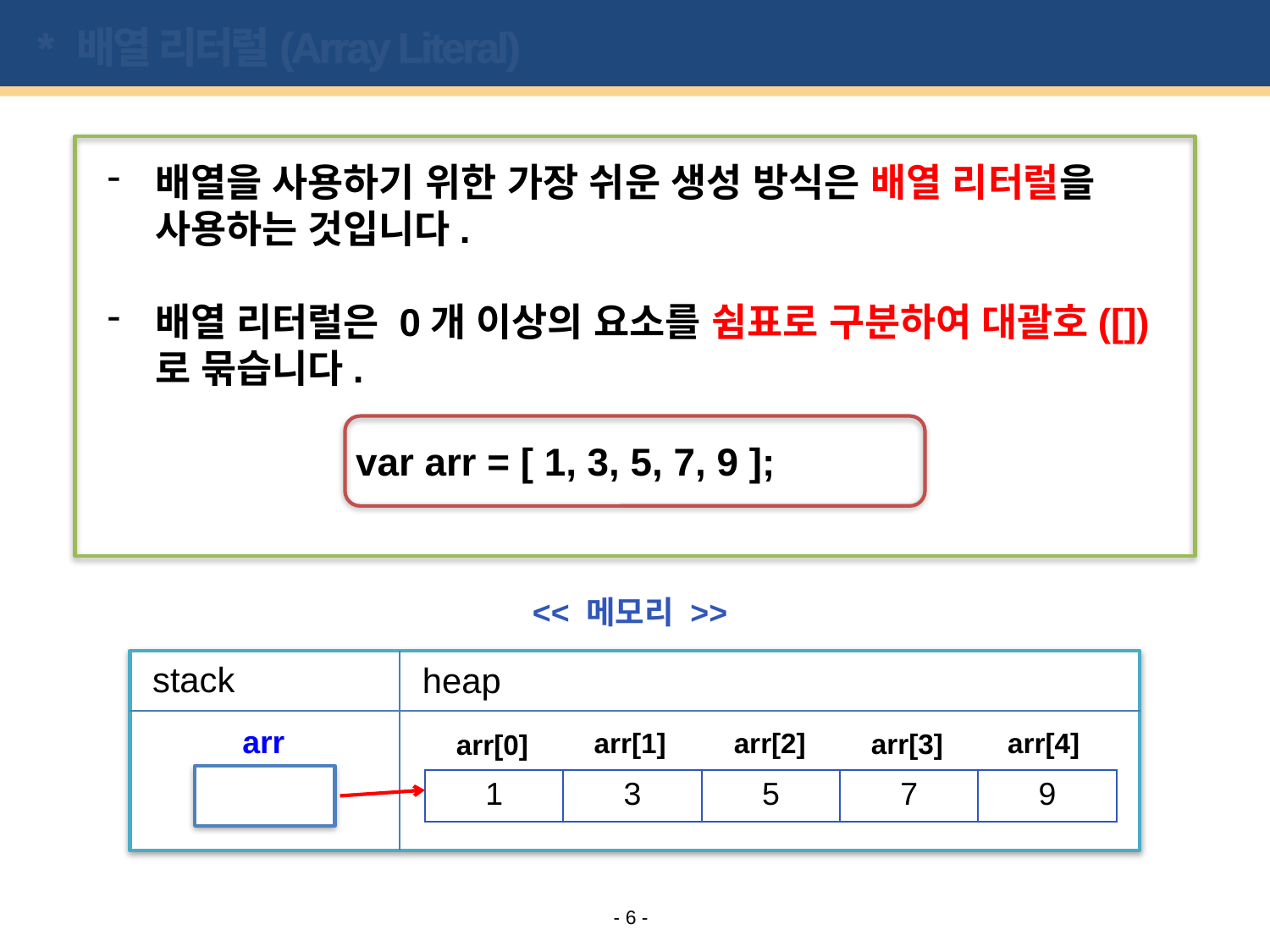

# * 배열 리터럴(Array Literal)

배열을 사용하기 위한 가장 쉬운 생성 방식은 배열 리터럴을 사용하는 것입니다.

배열 리터럴은 0개 이상의 요소를 쉼표로 구분하여 대괄호([])로 묶습니다.

                       var arr = [ 1, 3, 5, 7, 9 ];

<< 메모리 >>

stack
heap
arr
arr[1]
arr[2]
arr[4]
arr[3]
arr[0]

| 1 | 3 | 5 | 7 | 9 |
| --- | --- | --- | --- | --- |